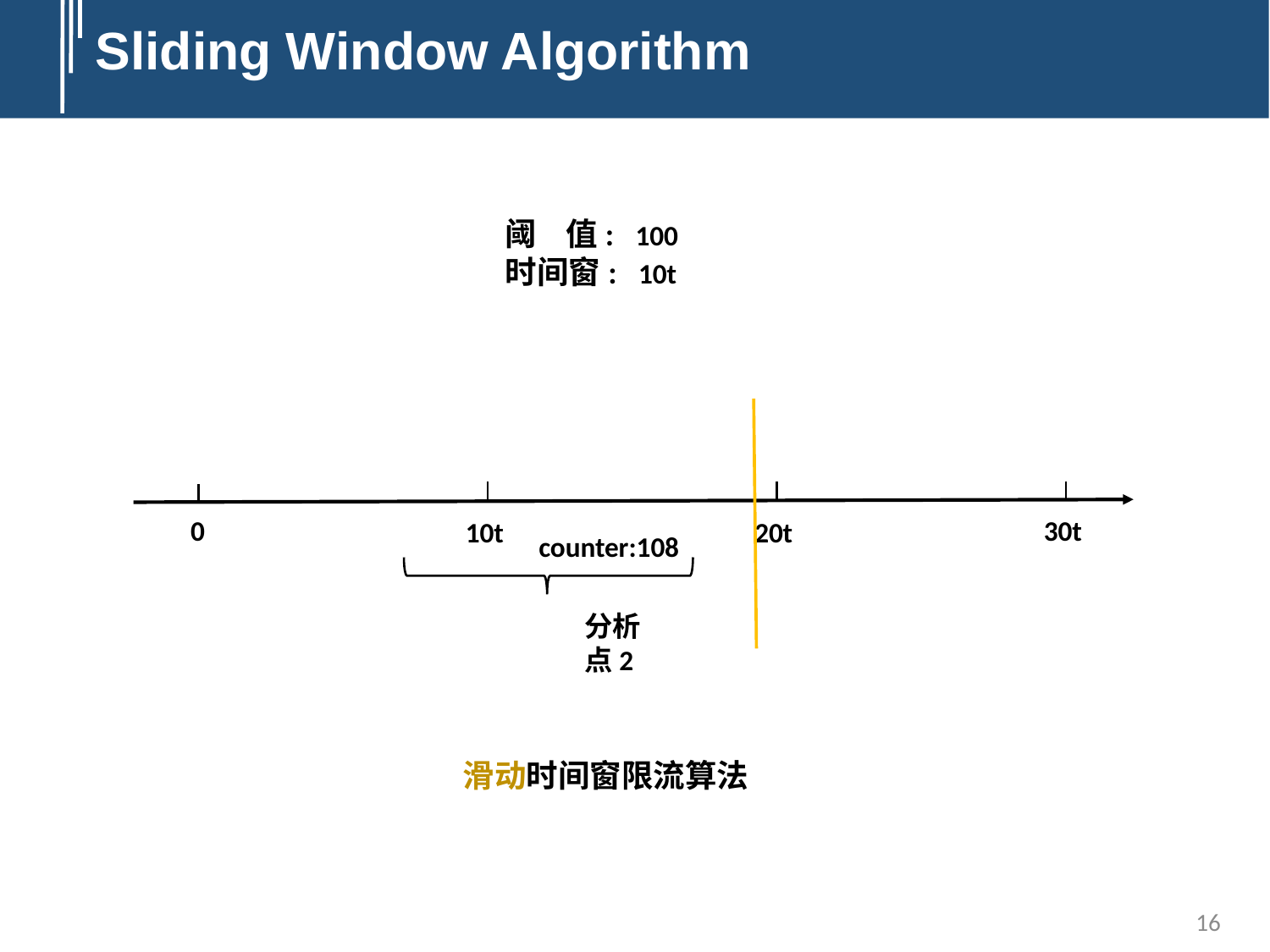

Sliding Window Algorithm
阈    值:   100
时间窗:   10t
分析点2

0
30t
10t
20t
counter:108
滑动时间窗限流算法
16